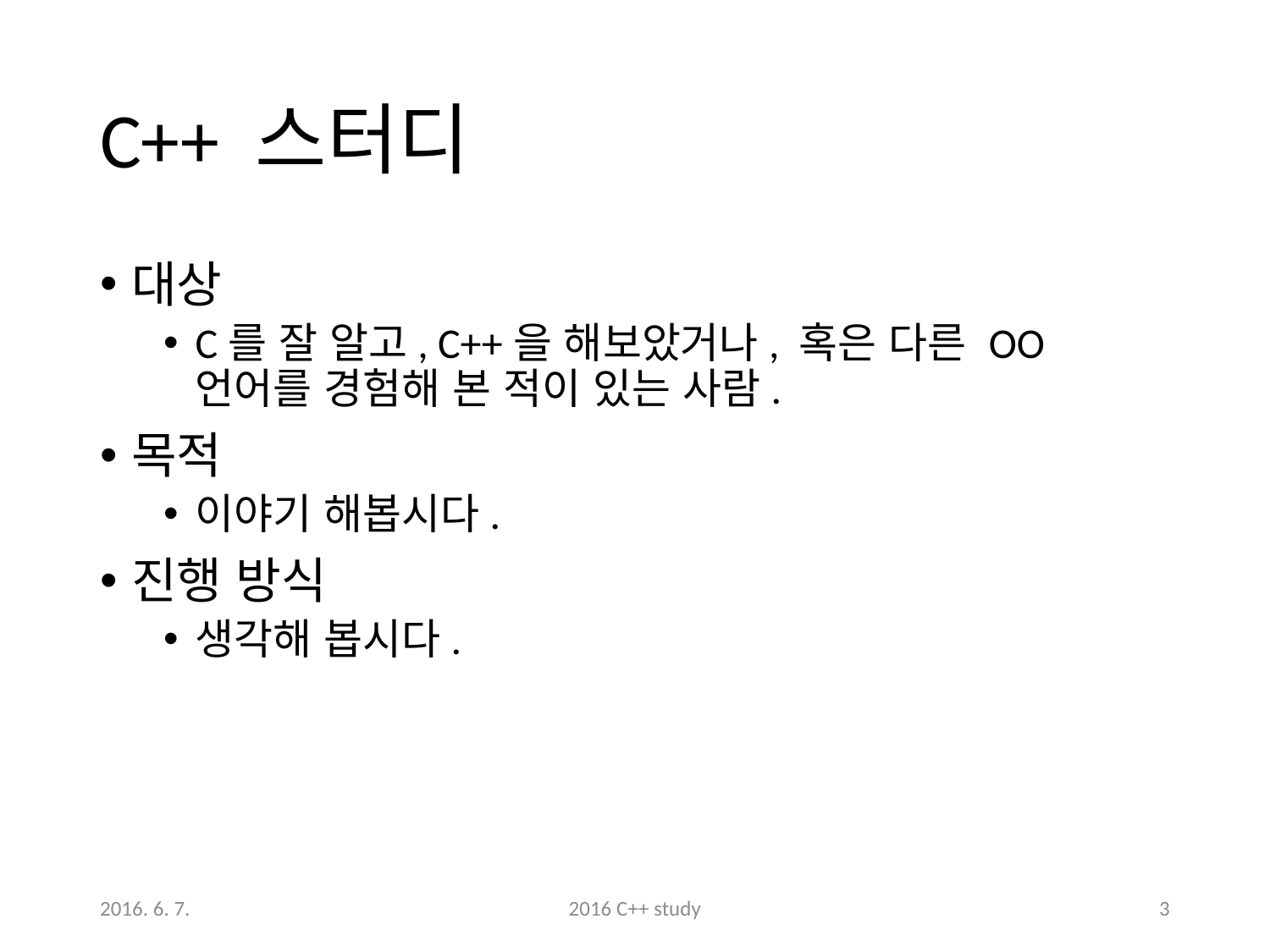

# C++ 스터디
대상
C를 잘 알고, C++을 해보았거나, 혹은 다른 OO 언어를 경험해 본 적이 있는 사람.
목적
이야기 해봅시다.
진행 방식
생각해 봅시다.
2016. 6. 7.
2016 C++ study
3